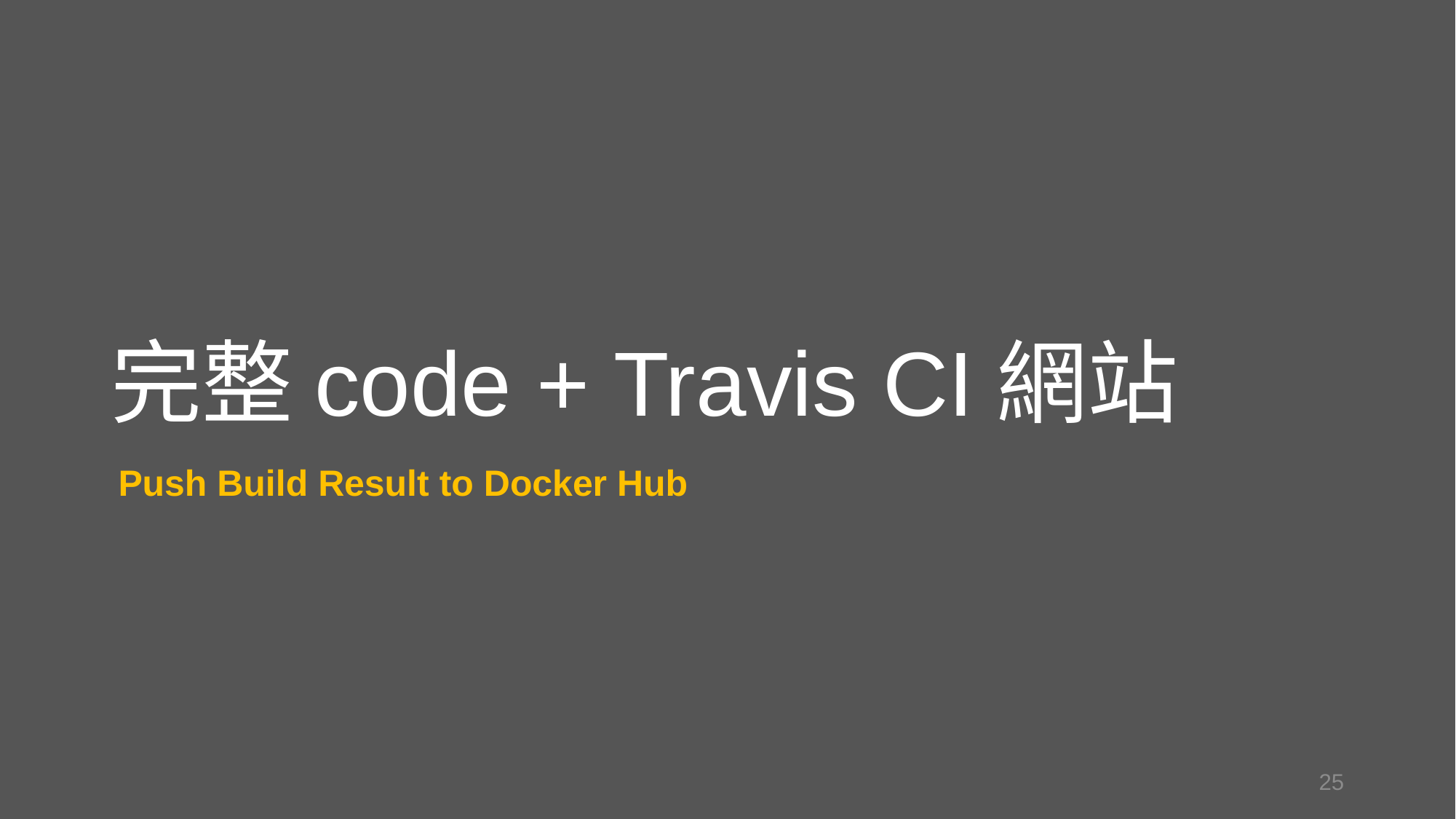

# 完整code + Travis CI網站
Push Build Result to Docker Hub
25